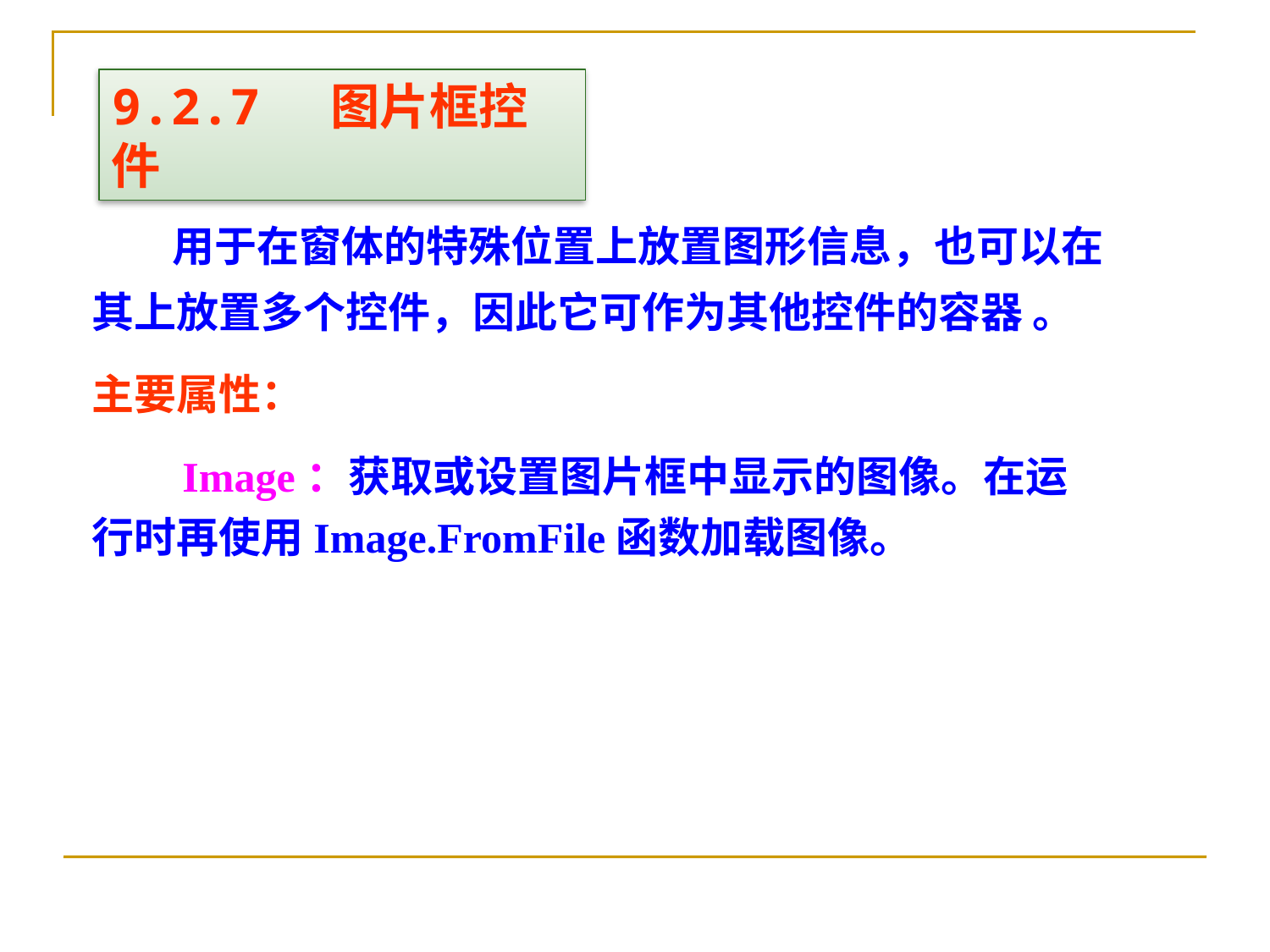

9.2.7  图片框控件
　    用于在窗体的特殊位置上放置图形信息，也可以在其上放置多个控件，因此它可作为其他控件的容器 。
主要属性：
　    Image：获取或设置图片框中显示的图像。在运行时再使用Image.FromFile函数加载图像。